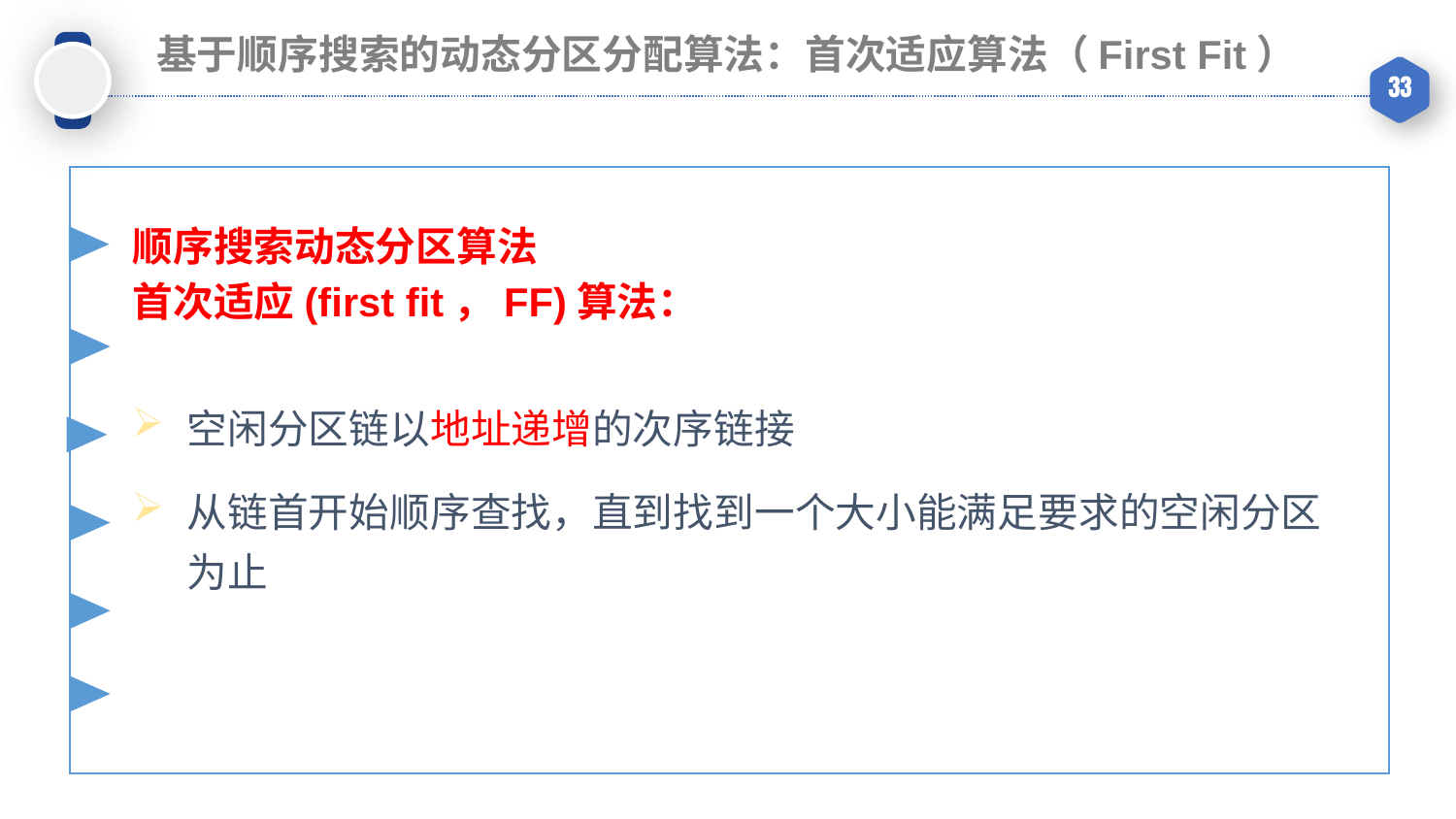

基于顺序搜索的动态分区分配算法：首次适应算法（First Fit）

顺序搜索动态分区算法
首次适应(first fit，FF)算法：

空闲分区链以地址递增的次序链接
从链首开始顺序查找，直到找到一个大小能满足要求的空闲分区为止